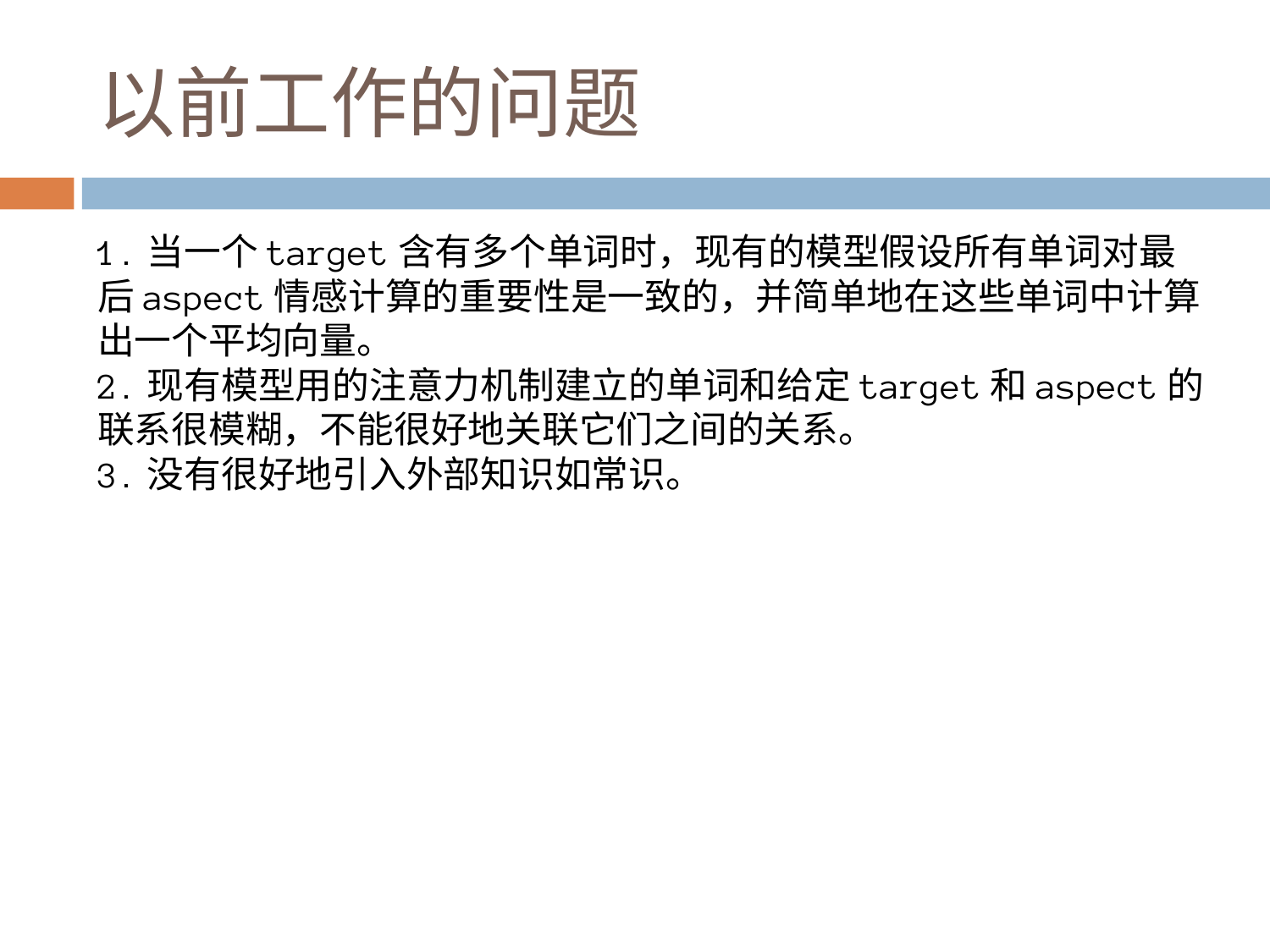

# 以前工作的问题
1.当一个target含有多个单词时，现有的模型假设所有单词对最后aspect情感计算的重要性是一致的，并简单地在这些单词中计算出一个平均向量。
2.现有模型用的注意力机制建立的单词和给定target和aspect的联系很模糊，不能很好地关联它们之间的关系。
3.没有很好地引入外部知识如常识。